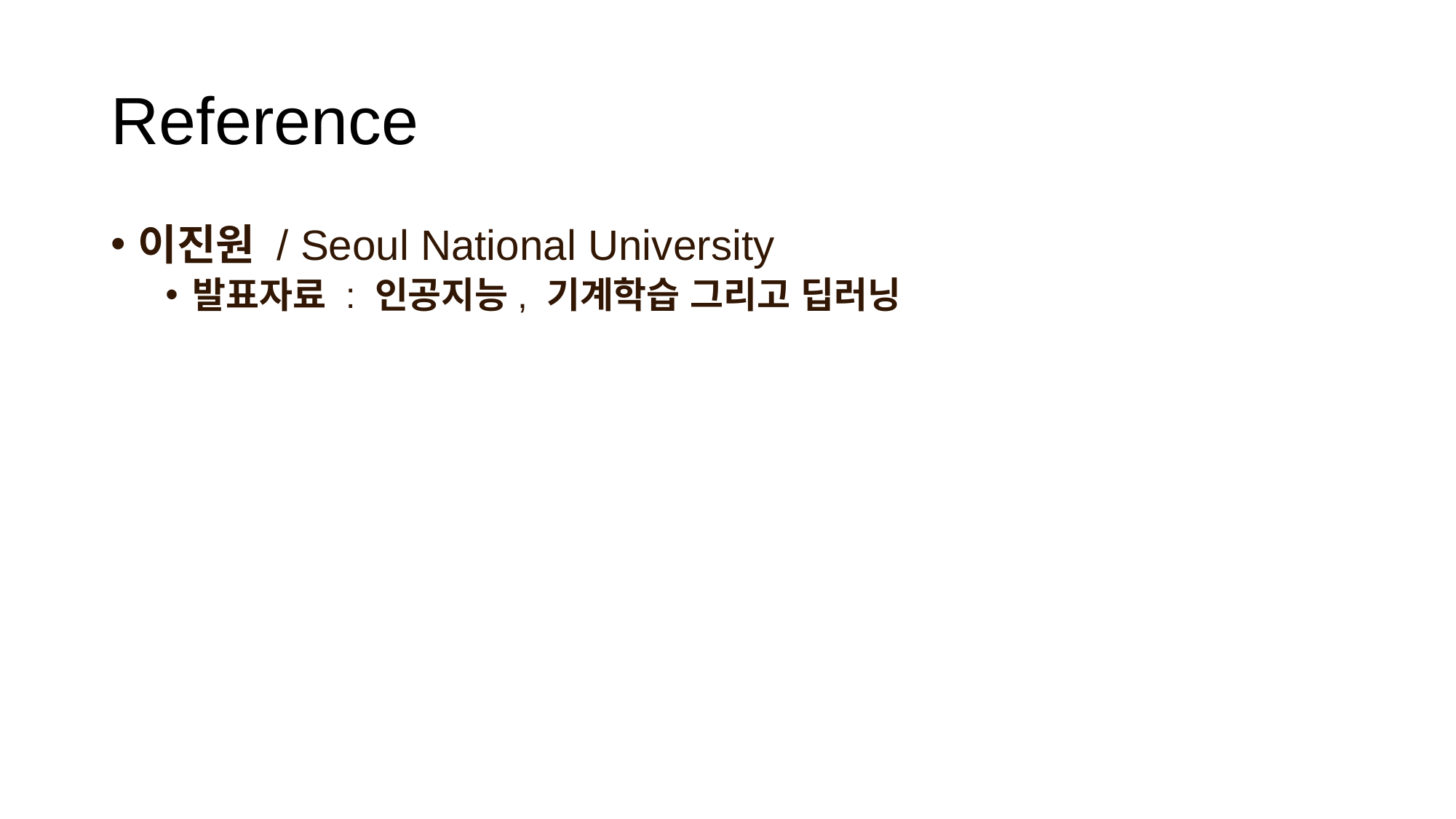

# Reference
이진원 / Seoul National University
발표자료 : 인공지능, 기계학습 그리고 딥러닝